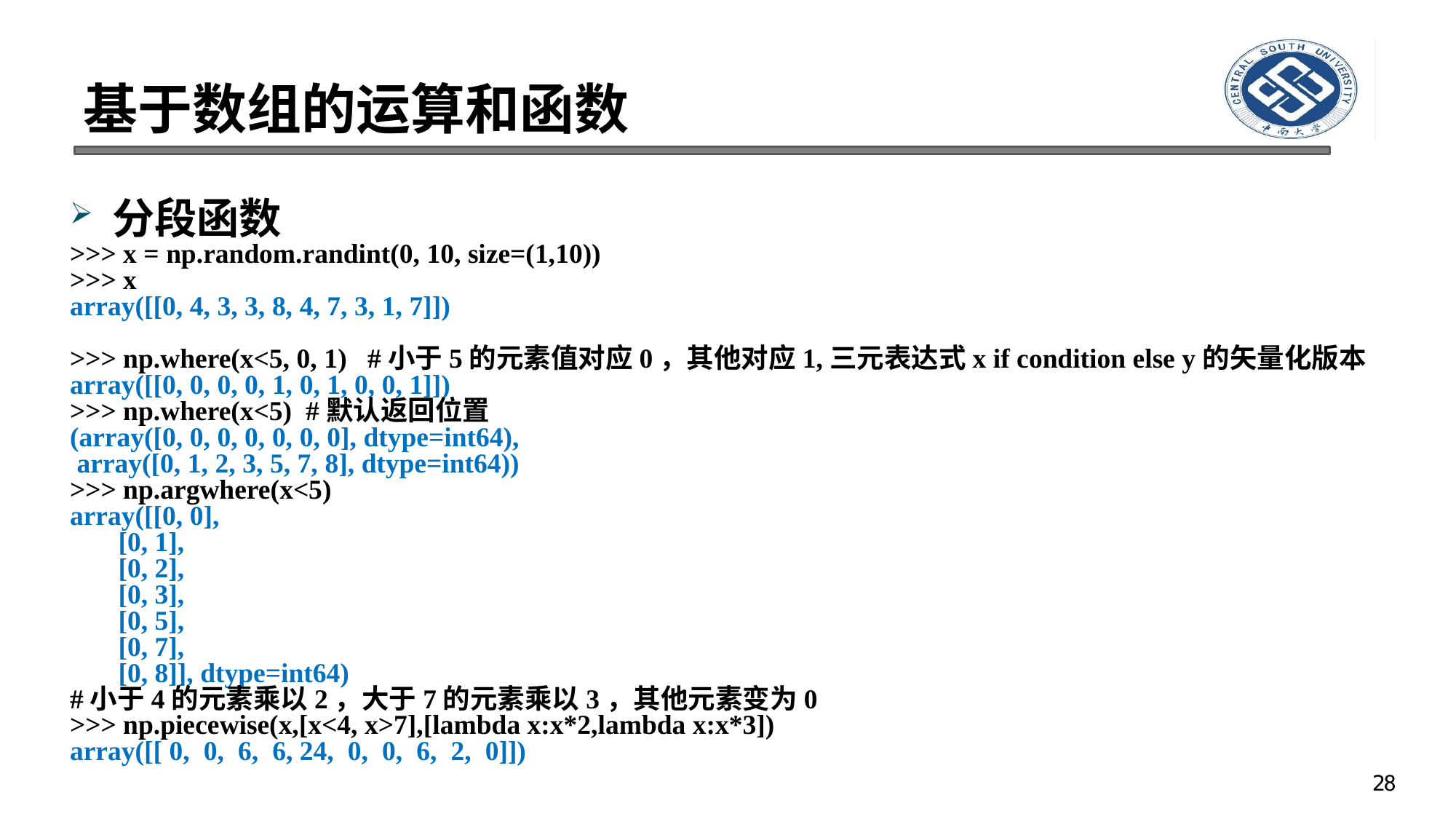

# 基于数组的运算和函数
分段函数
>>> x = np.random.randint(0, 10, size=(1,10))
>>> x
array([[0, 4, 3, 3, 8, 4, 7, 3, 1, 7]])

>>> np.where(x<5, 0, 1)   #小于5的元素值对应0，其他对应1,三元表达式x if condition else y的矢量化版本
array([[0, 0, 0, 0, 1, 0, 1, 0, 0, 1]])
>>> np.where(x<5)  #默认返回位置
(array([0, 0, 0, 0, 0, 0, 0], dtype=int64),
 array([0, 1, 2, 3, 5, 7, 8], dtype=int64))
>>> np.argwhere(x<5)
array([[0, 0],
       [0, 1],
       [0, 2],
       [0, 3],
       [0, 5],
       [0, 7],
       [0, 8]], dtype=int64)
#小于4的元素乘以2，大于7的元素乘以3，其他元素变为0
>>> np.piecewise(x,[x<4, x>7],[lambda x:x*2,lambda x:x*3])
array([[ 0,  0,  6,  6, 24,  0,  0,  6,  2,  0]])
28